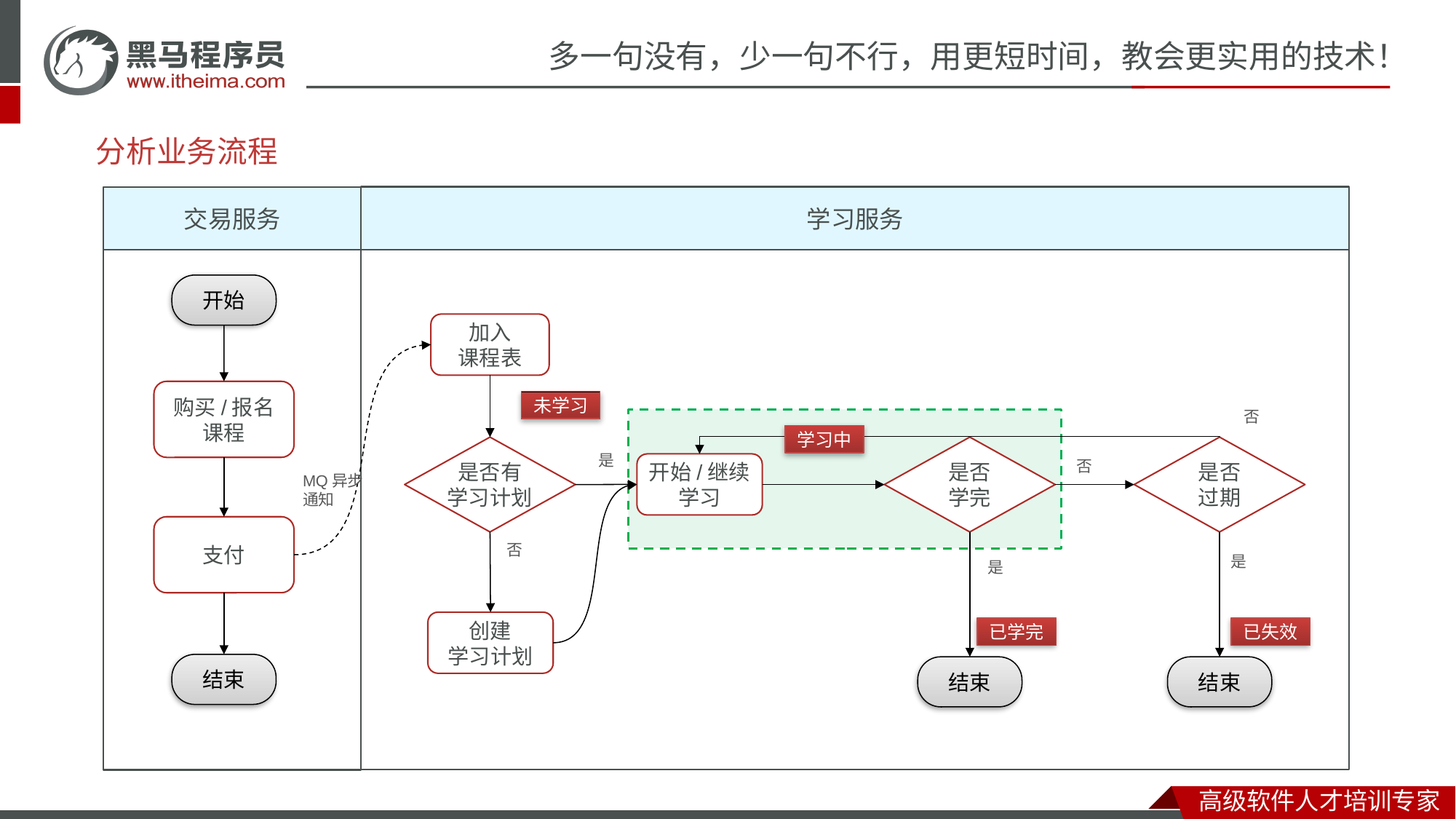

# 分析业务流程
交易服务

学习服务

开始
加入
课程表
购买/报名
课程
未学习
否

学习中
是否有
学习计划
是否
学完
是否
过期
是
否
开始/继续
学习
MQ异步
通知
支付
否
是
是
创建
学习计划
已学完
已失效
结束
结束
结束